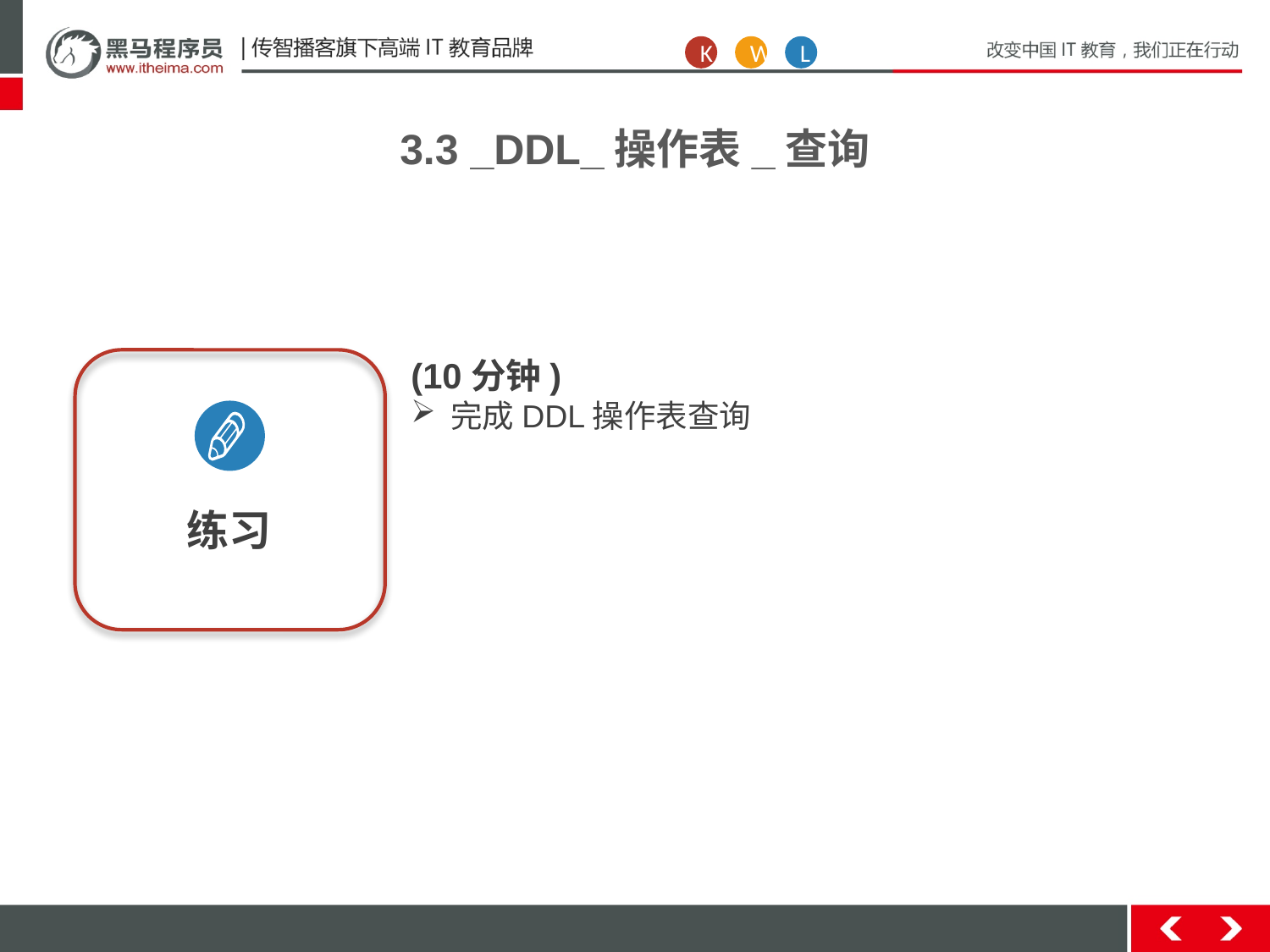

K
W
L
3.3 _DDL_操作表_查询

(10分钟)
完成DDL操作表查询

练习